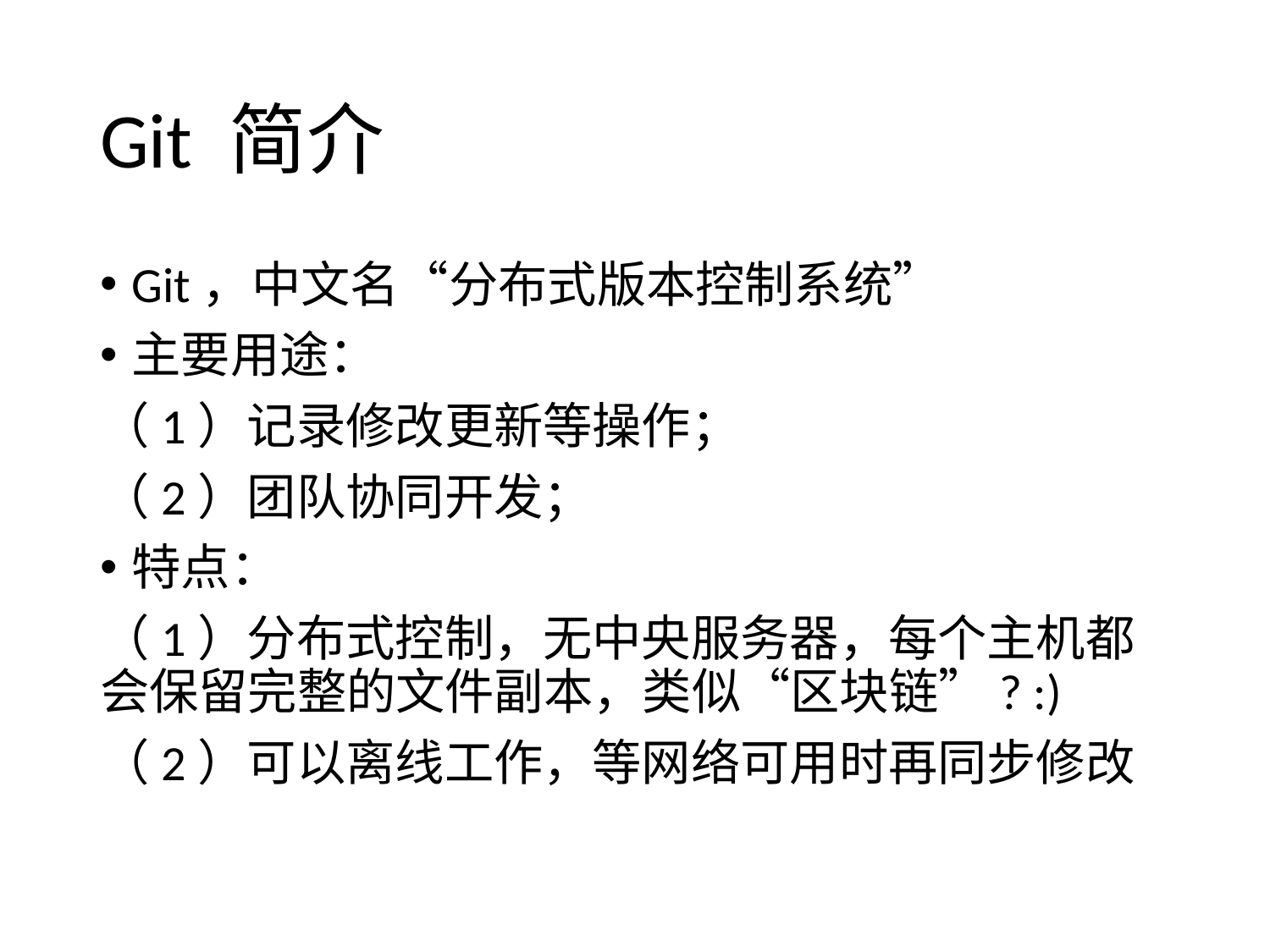

# Git 简介
Git，中文名“分布式版本控制系统”
主要用途：
（1）记录修改更新等操作；
（2）团队协同开发；
特点：
（1）分布式控制，无中央服务器，每个主机都会保留完整的文件副本，类似“区块链”? :)
（2）可以离线工作，等网络可用时再同步修改